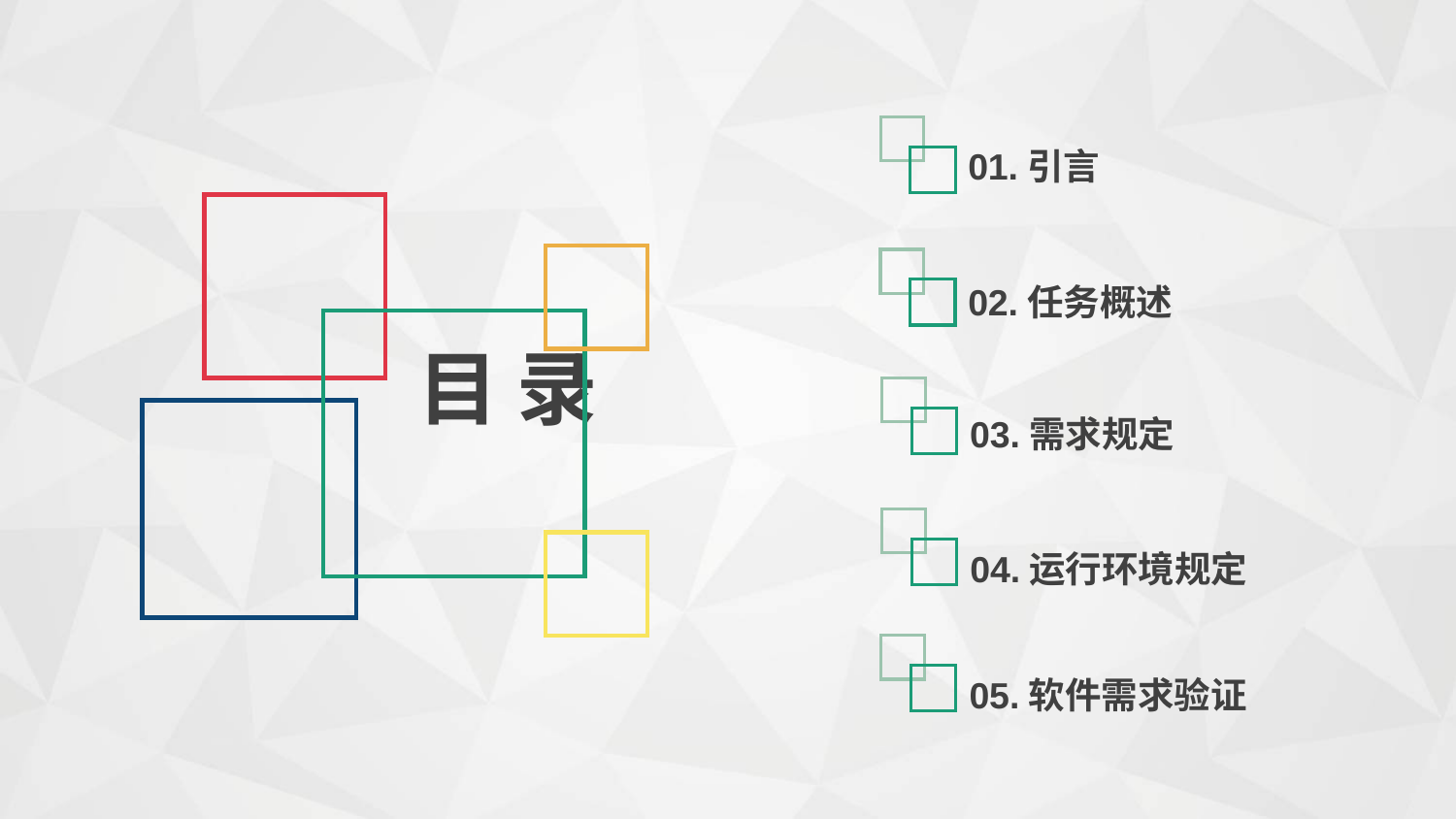

01.引言

02.任务概述
目 录

03.需求规定

04.运行环境规定

05.软件需求验证